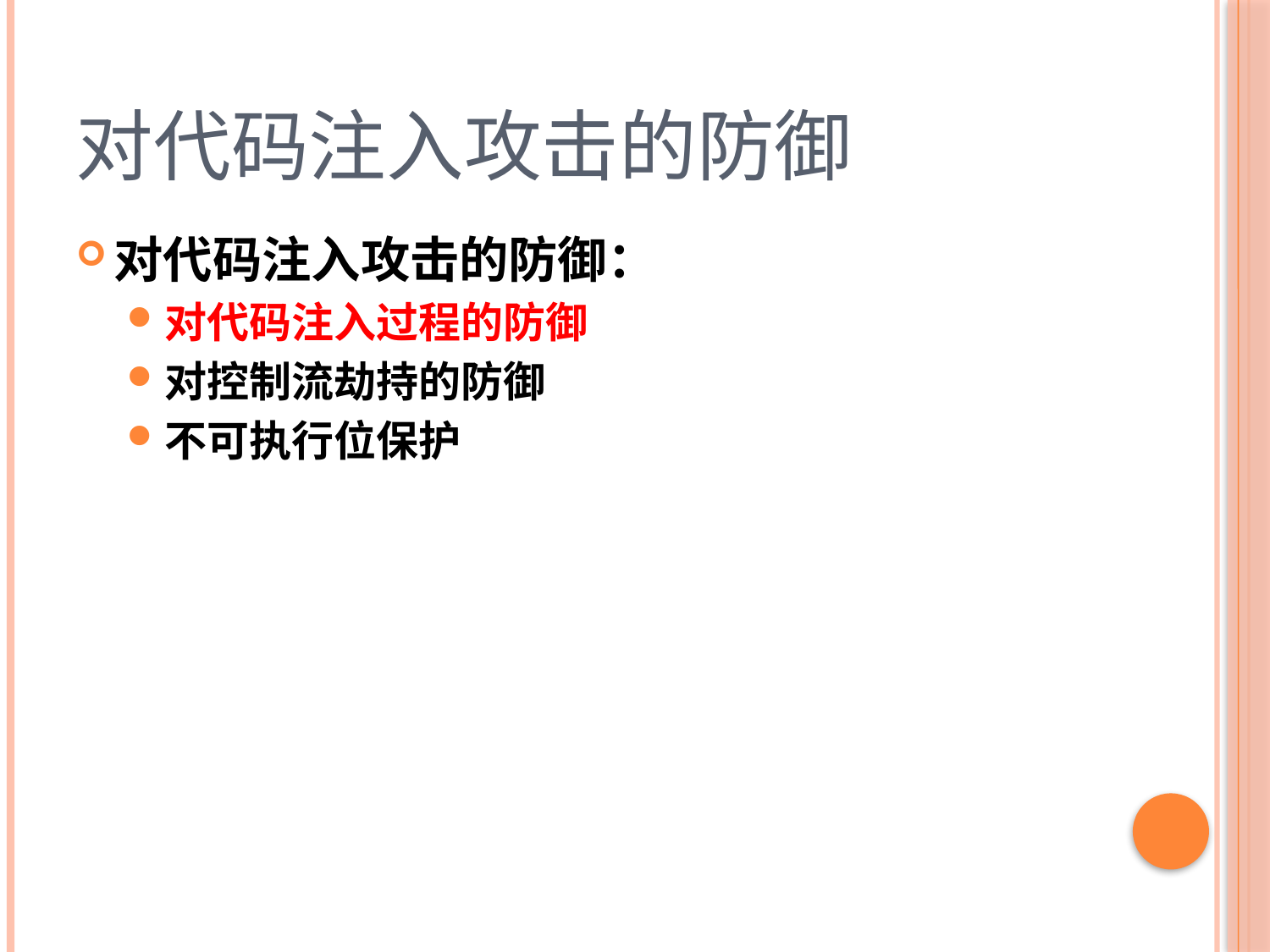

# 对代码注入攻击的防御
对代码注入攻击的防御：
对代码注入过程的防御
对控制流劫持的防御
不可执行位保护